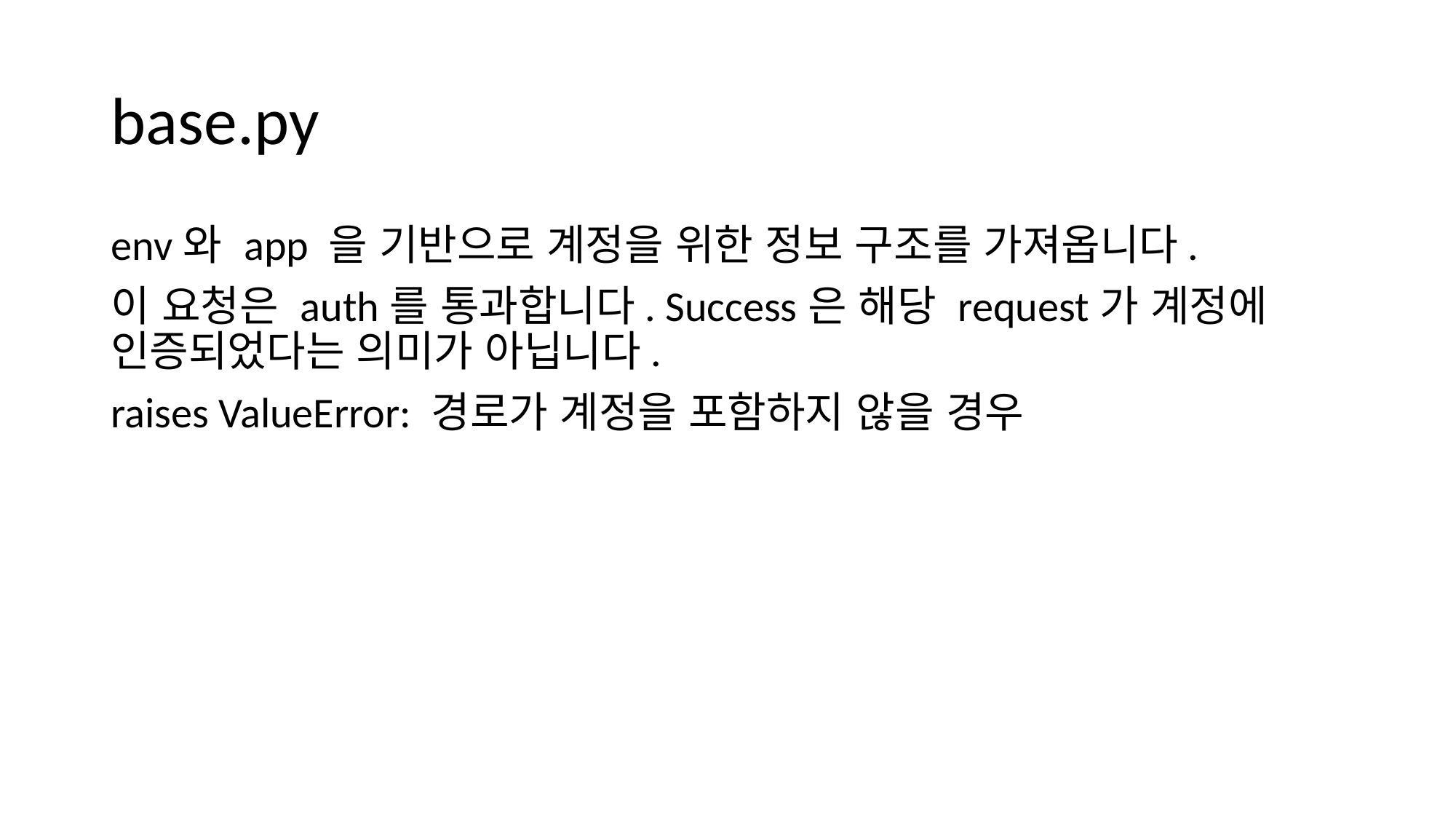

# base.py
env와 app 을 기반으로 계정을 위한 정보 구조를 가져옵니다.
이 요청은 auth를 통과합니다. Success은 해당 request가 계정에 인증되었다는 의미가 아닙니다.
raises ValueError: 경로가 계정을 포함하지 않을 경우